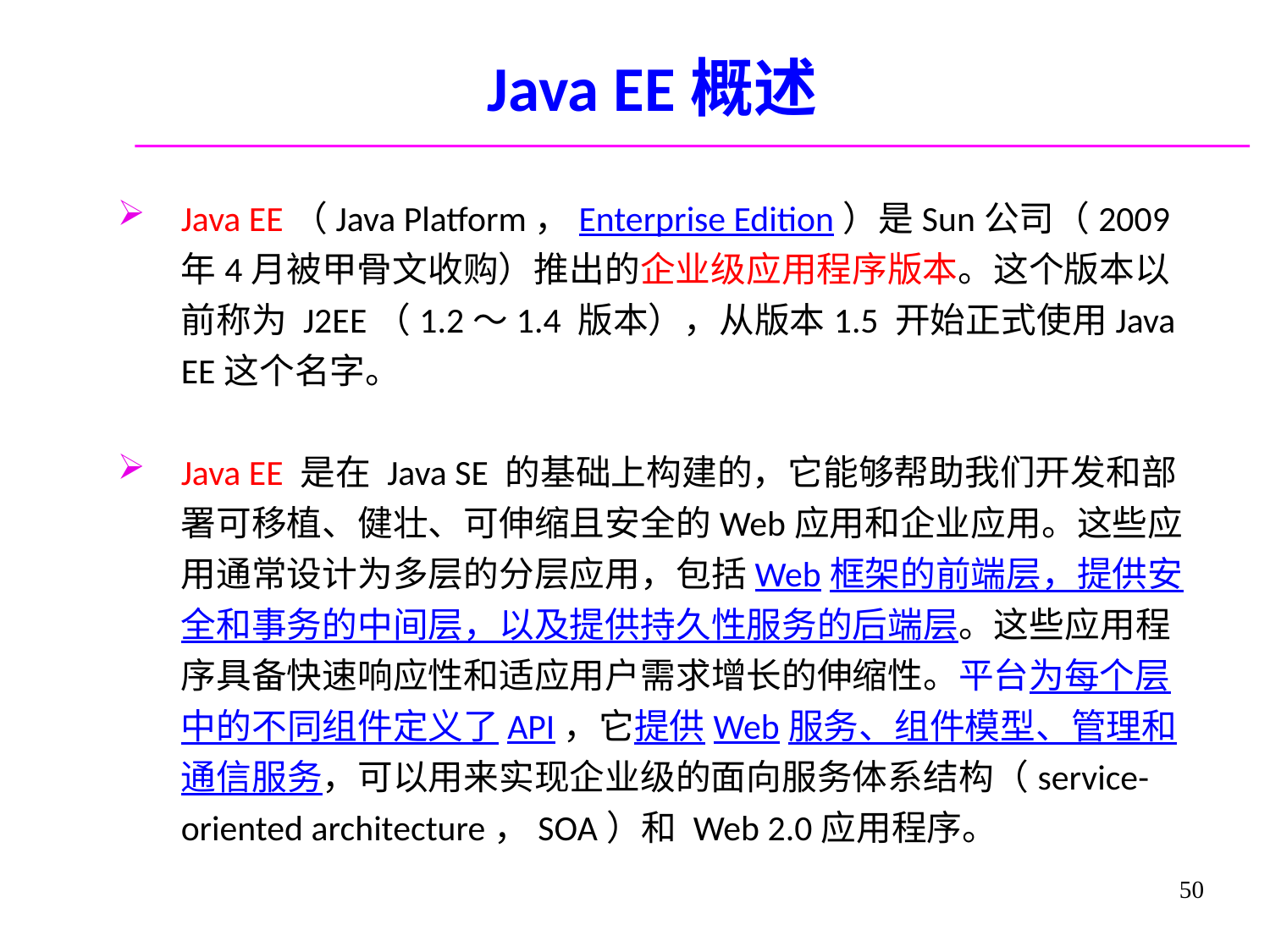

# Java EE概述
Java EE（Java Platform，Enterprise Edition）是Sun公司（2009年4月被甲骨文收购）推出的企业级应用程序版本。这个版本以前称为 J2EE（1.2～1.4 版本），从版本1.5 开始正式使用Java EE这个名字。

Java EE 是在 Java SE 的基础上构建的，它能够帮助我们开发和部署可移植、健壮、可伸缩且安全的Web应用和企业应用。这些应用通常设计为多层的分层应用，包括Web框架的前端层，提供安全和事务的中间层，以及提供持久性服务的后端层。这些应用程序具备快速响应性和适应用户需求增长的伸缩性。平台为每个层中的不同组件定义了API，它提供Web服务、组件模型、管理和通信服务，可以用来实现企业级的面向服务体系结构（service-oriented architecture，SOA）和 Web 2.0应用程序。
50